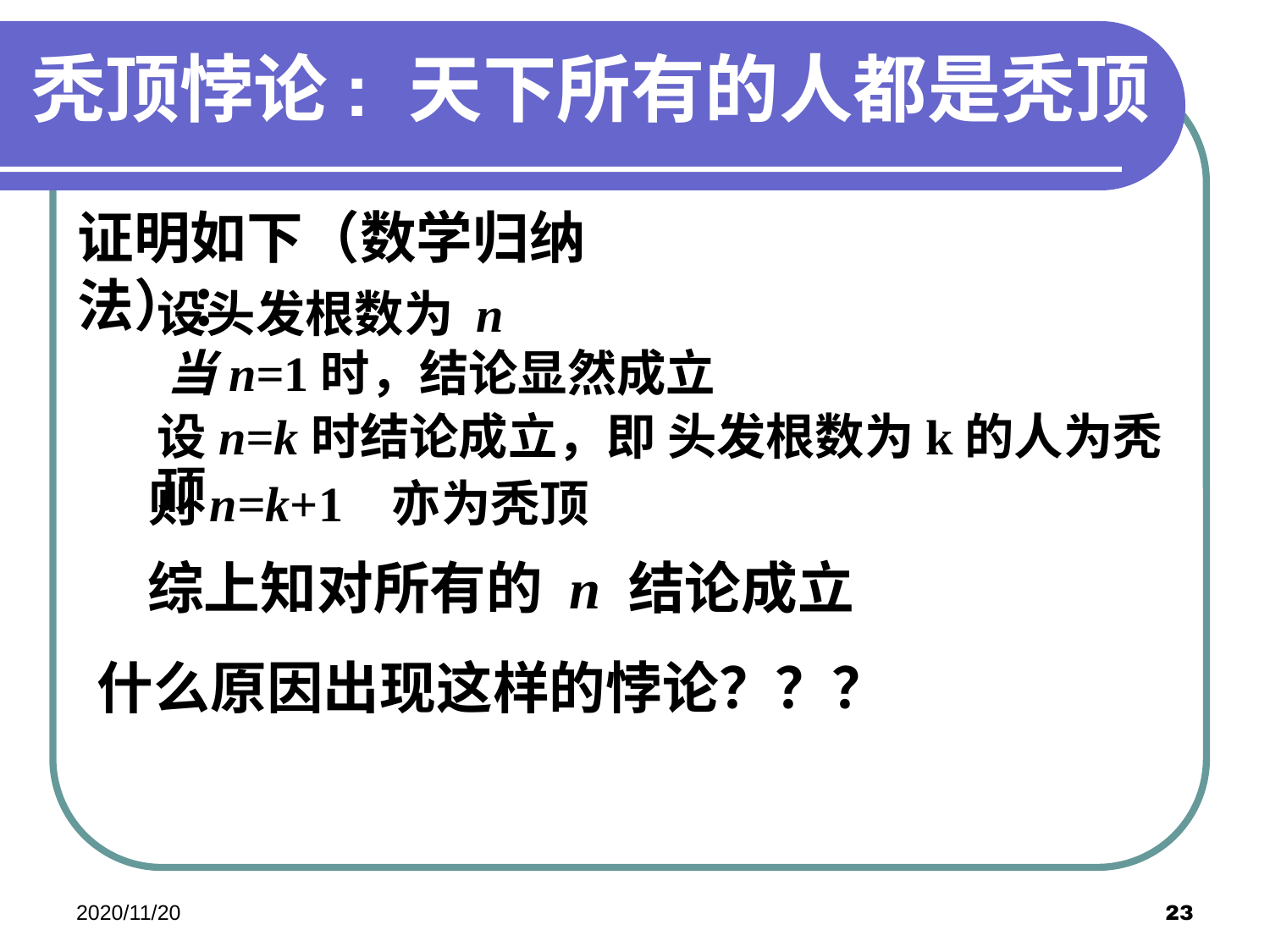

秃顶悖论: 天下所有的人都是秃顶
证明如下（数学归纳法）：
设头发根数为 n
当n=1时，结论显然成立
设n=k时结论成立，即 头发根数为k的人为秃顶
则n=k+1   亦为秃顶
综上知对所有的 n 结论成立
什么原因出现这样的悖论？？？
2020/11/20
23